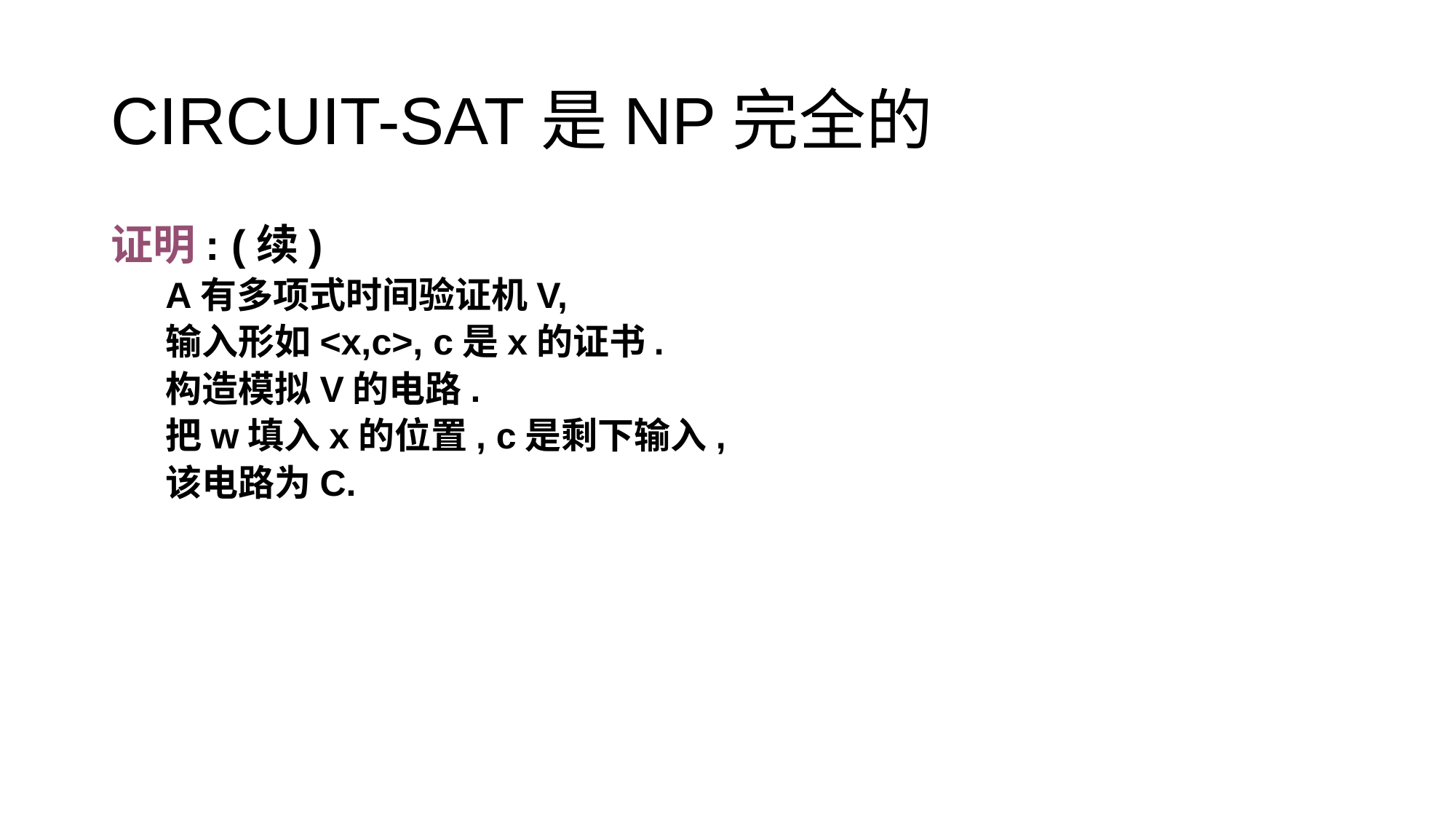

# CIRCUIT-SAT是NP完全的
证明: (续)
A有多项式时间验证机V,
输入形如<x,c>, c是x的证书.
构造模拟V的电路.
把w填入x的位置, c是剩下输入,
该电路为C.